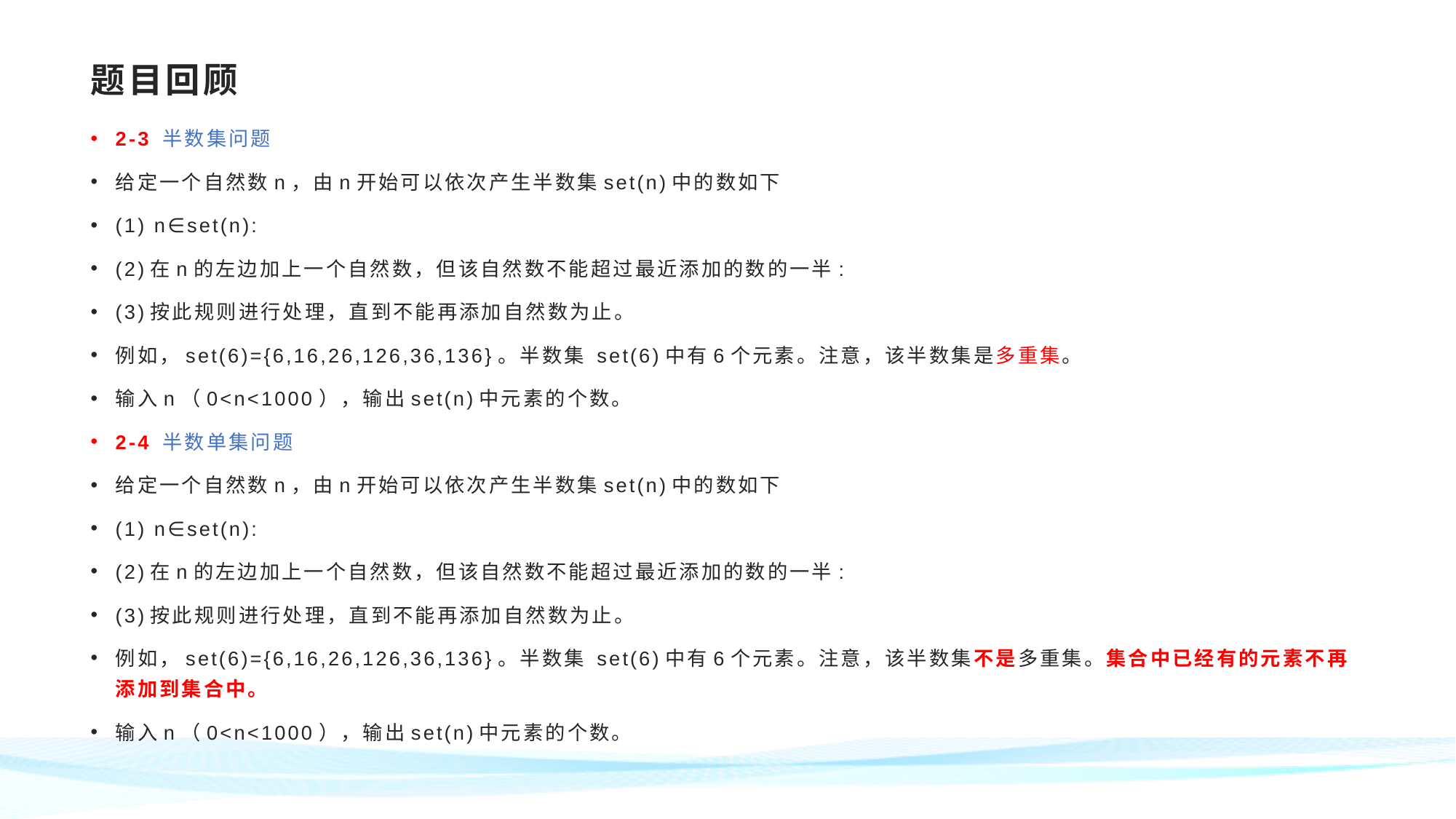

# 题目回顾
2-3 半数集问题
给定一个自然数n，由n开始可以依次产生半数集set(n)中的数如下
(1) n∈set(n):
(2)在n的左边加上一个自然数，但该自然数不能超过最近添加的数的一半:
(3)按此规则进行处理，直到不能再添加自然数为止。
例如，set(6)={6,16,26,126,36,136}。半数集 set(6)中有6个元素。注意，该半数集是多重集。
输入n（0<n<1000），输出set(n)中元素的个数。
2-4 半数单集问题
给定一个自然数n，由n开始可以依次产生半数集set(n)中的数如下
(1) n∈set(n):
(2)在n的左边加上一个自然数，但该自然数不能超过最近添加的数的一半:
(3)按此规则进行处理，直到不能再添加自然数为止。
例如，set(6)={6,16,26,126,36,136}。半数集 set(6)中有6个元素。注意，该半数集不是多重集。集合中已经有的元素不再添加到集合中。
输入n（0<n<1000），输出set(n)中元素的个数。